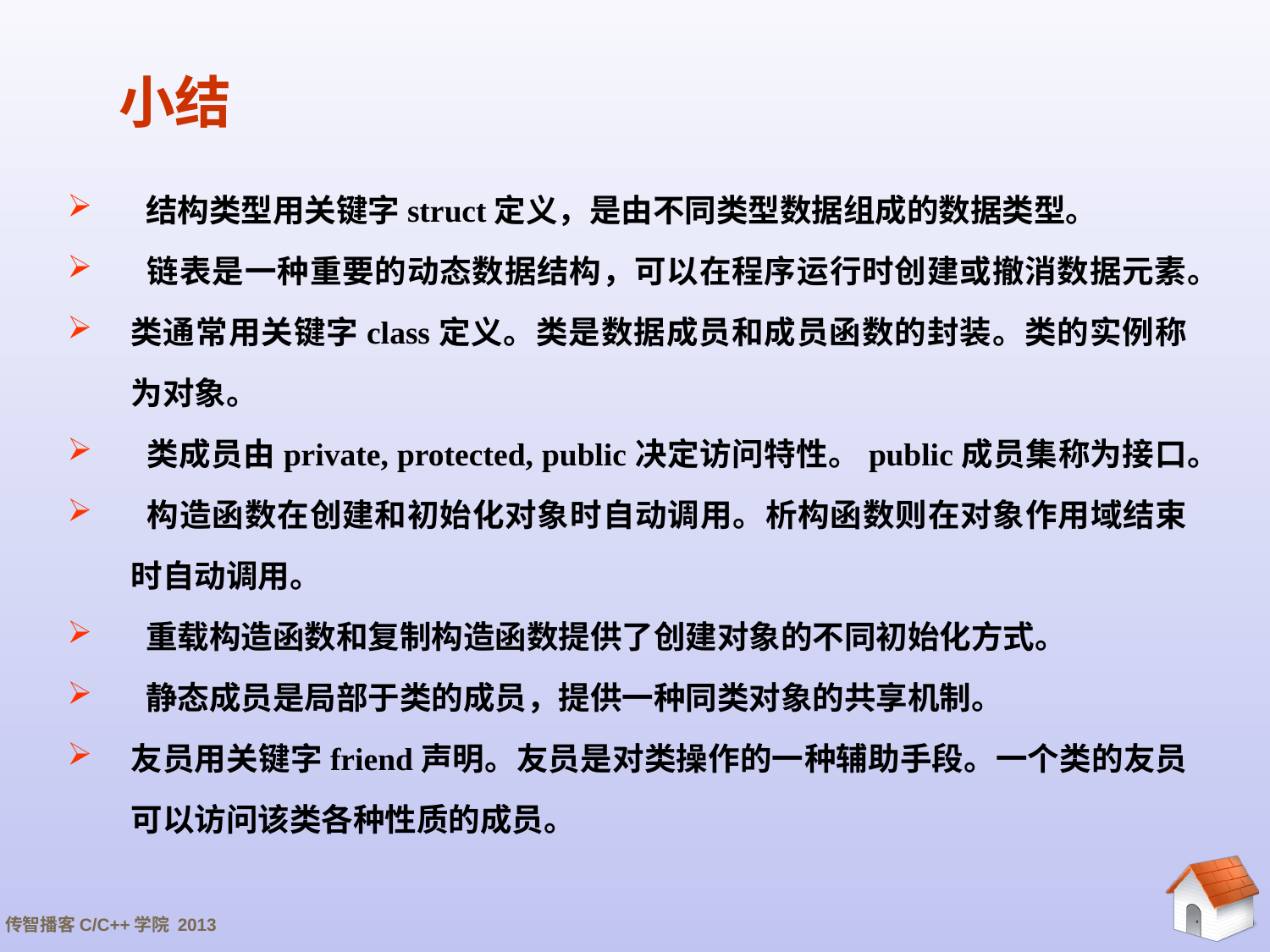

# 小结
 结构类型用关键字struct定义，是由不同类型数据组成的数据类型。
 链表是一种重要的动态数据结构，可以在程序运行时创建或撤消数据元素。
类通常用关键字class定义。类是数据成员和成员函数的封装。类的实例称为对象。
 类成员由private, protected, public决定访问特性。public成员集称为接口。
 构造函数在创建和初始化对象时自动调用。析构函数则在对象作用域结束时自动调用。
 重载构造函数和复制构造函数提供了创建对象的不同初始化方式。
 静态成员是局部于类的成员，提供一种同类对象的共享机制。
友员用关键字friend声明。友员是对类操作的一种辅助手段。一个类的友员可以访问该类各种性质的成员。